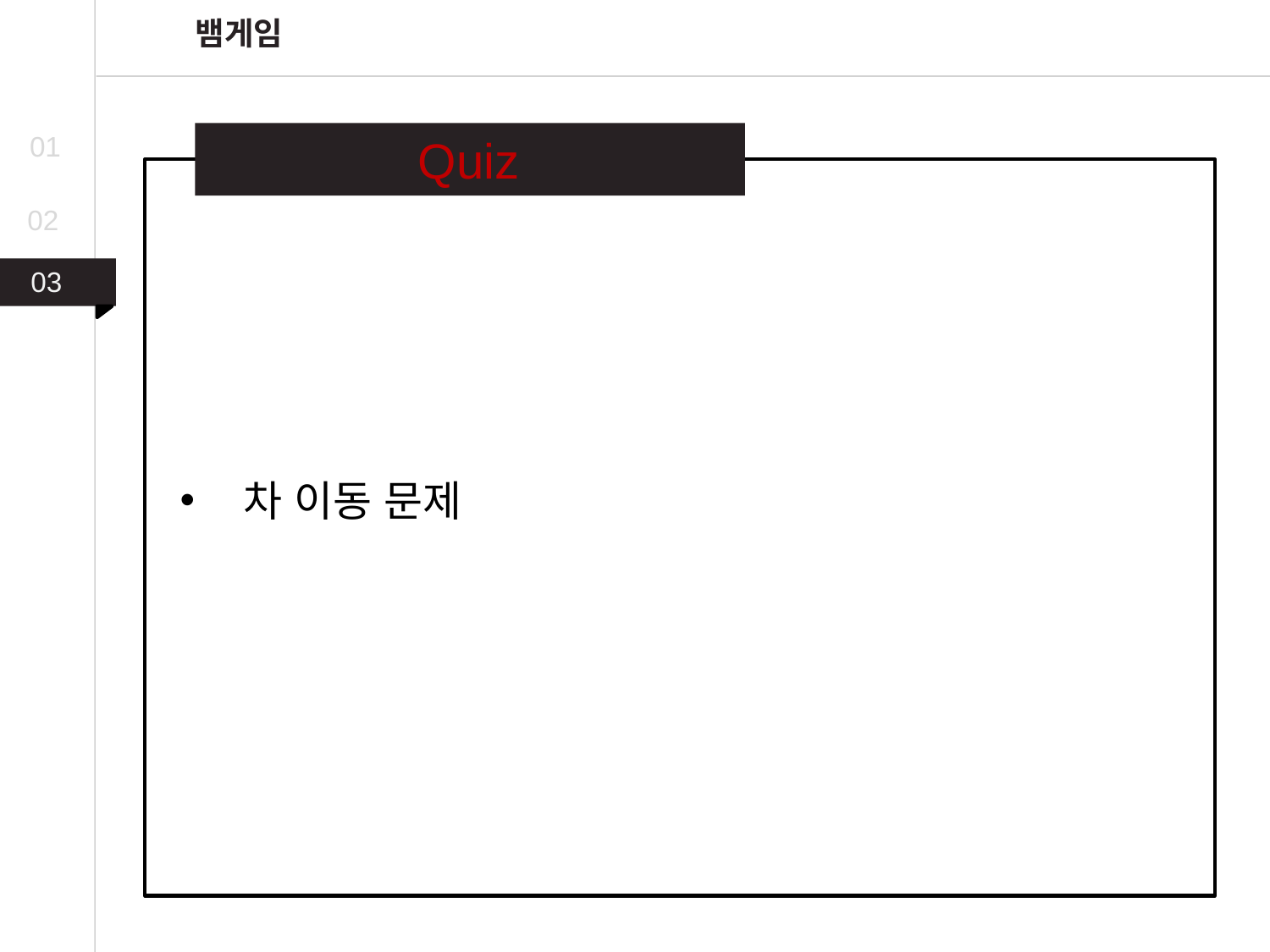

뱀게임
01
Quiz

02
03

03
02

차 이동 문제